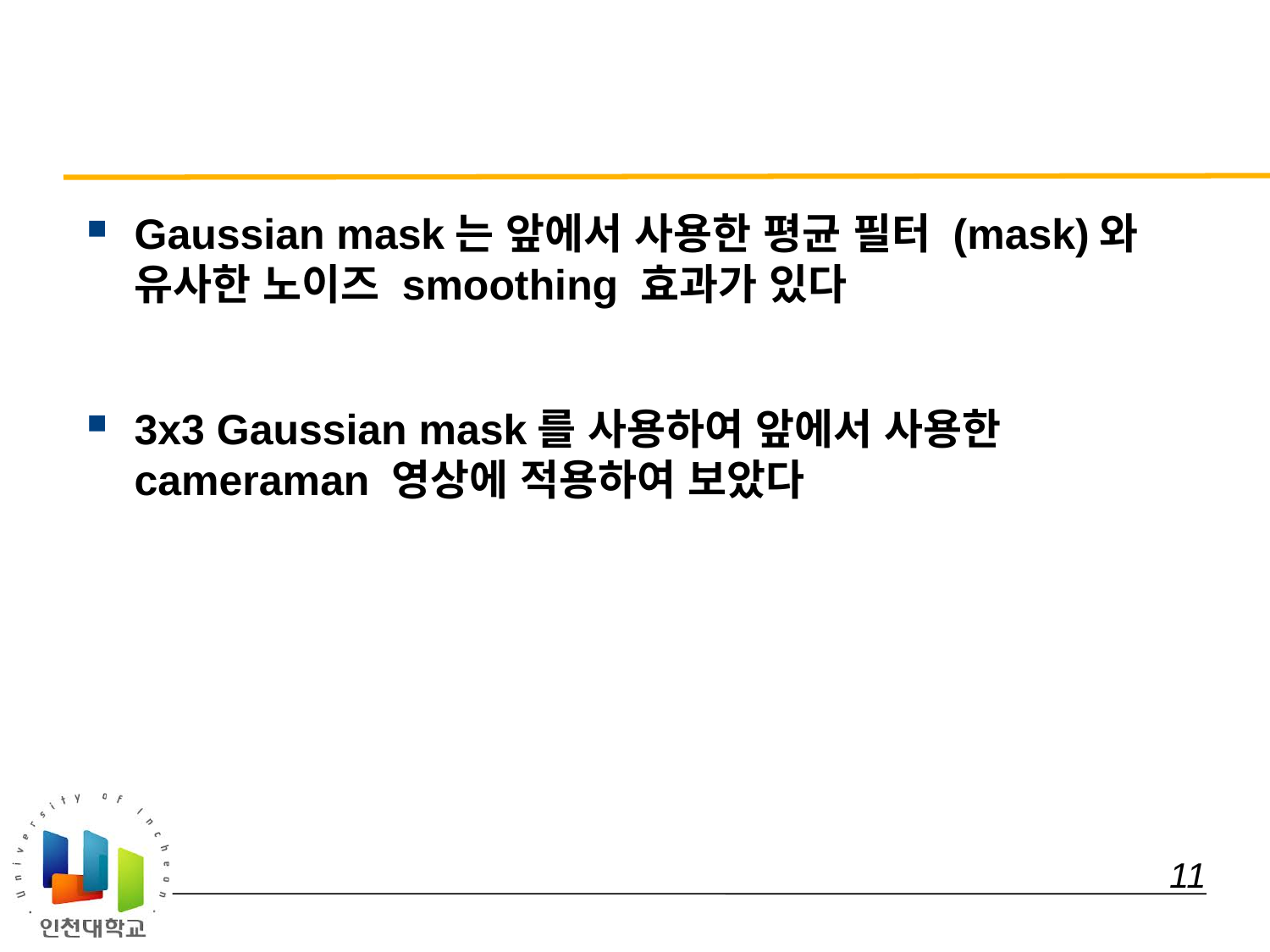

#
Gaussian mask는 앞에서 사용한 평균 필터 (mask)와 유사한 노이즈 smoothing 효과가 있다

3x3 Gaussian mask를 사용하여 앞에서 사용한 cameraman 영상에 적용하여 보았다

 11